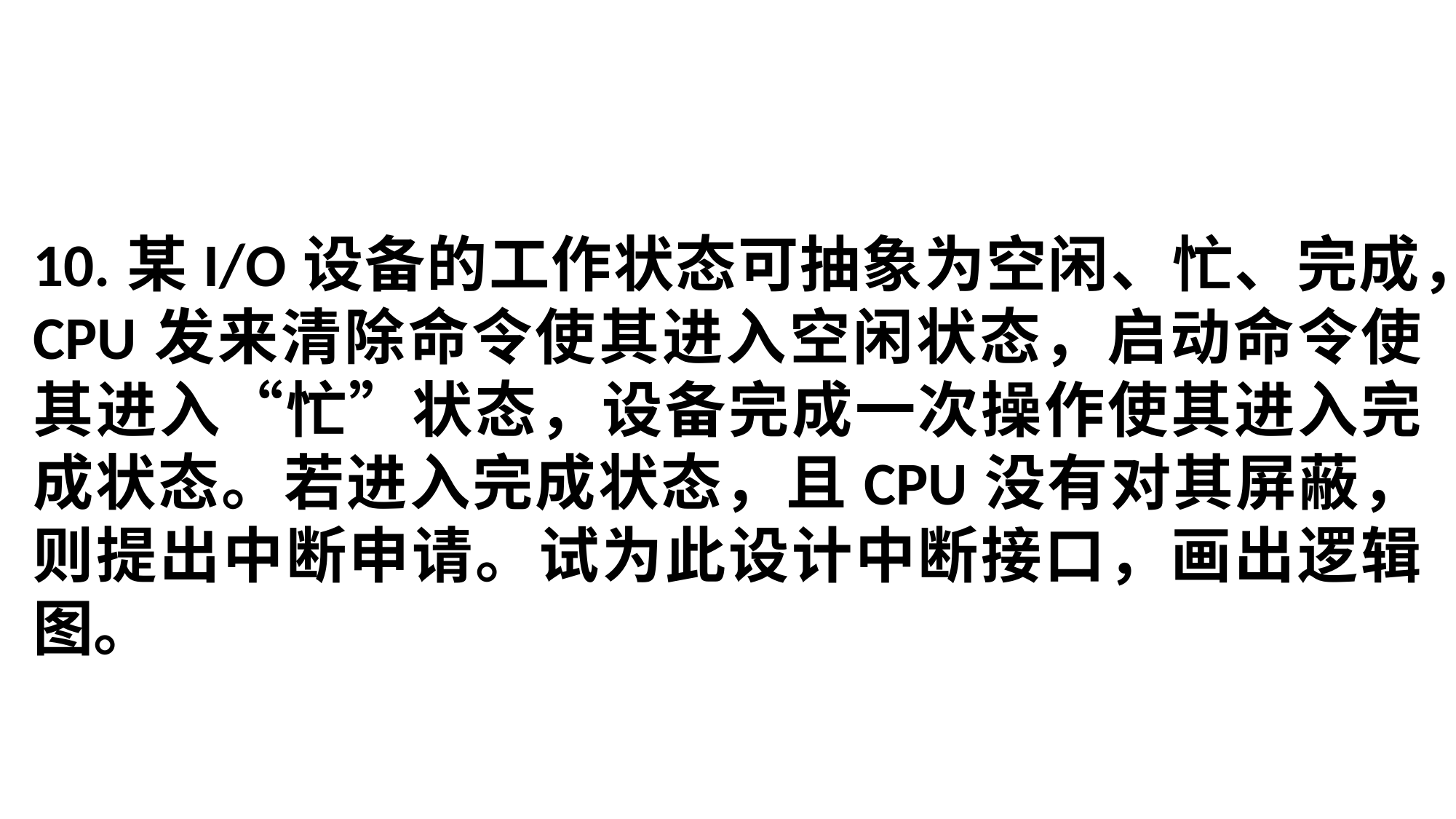

10.某I/O设备的工作状态可抽象为空闲、忙、完成，CPU发来清除命令使其进入空闲状态，启动命令使其进入“忙”状态，设备完成一次操作使其进入完成状态。若进入完成状态，且CPU没有对其屏蔽，则提出中断申请。试为此设计中断接口，画出逻辑图。